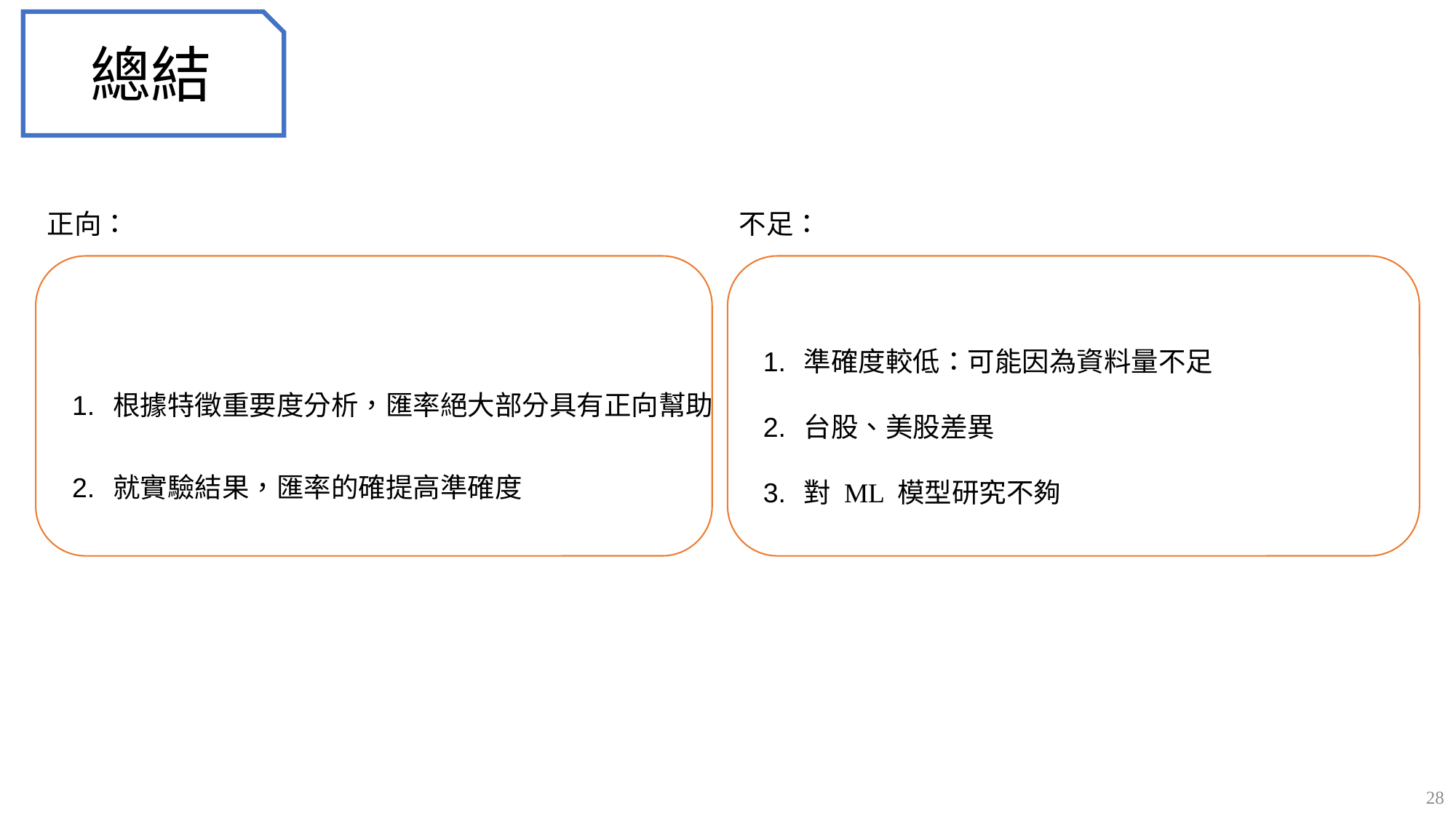

總結
正向：
不足：

準確度較低：可能因為資料量不足
台股、美股差異
對 ML 模型研究不夠
根據特徵重要度分析，匯率絕大部分具有正向幫助
就實驗結果，匯率的確提高準確度
28